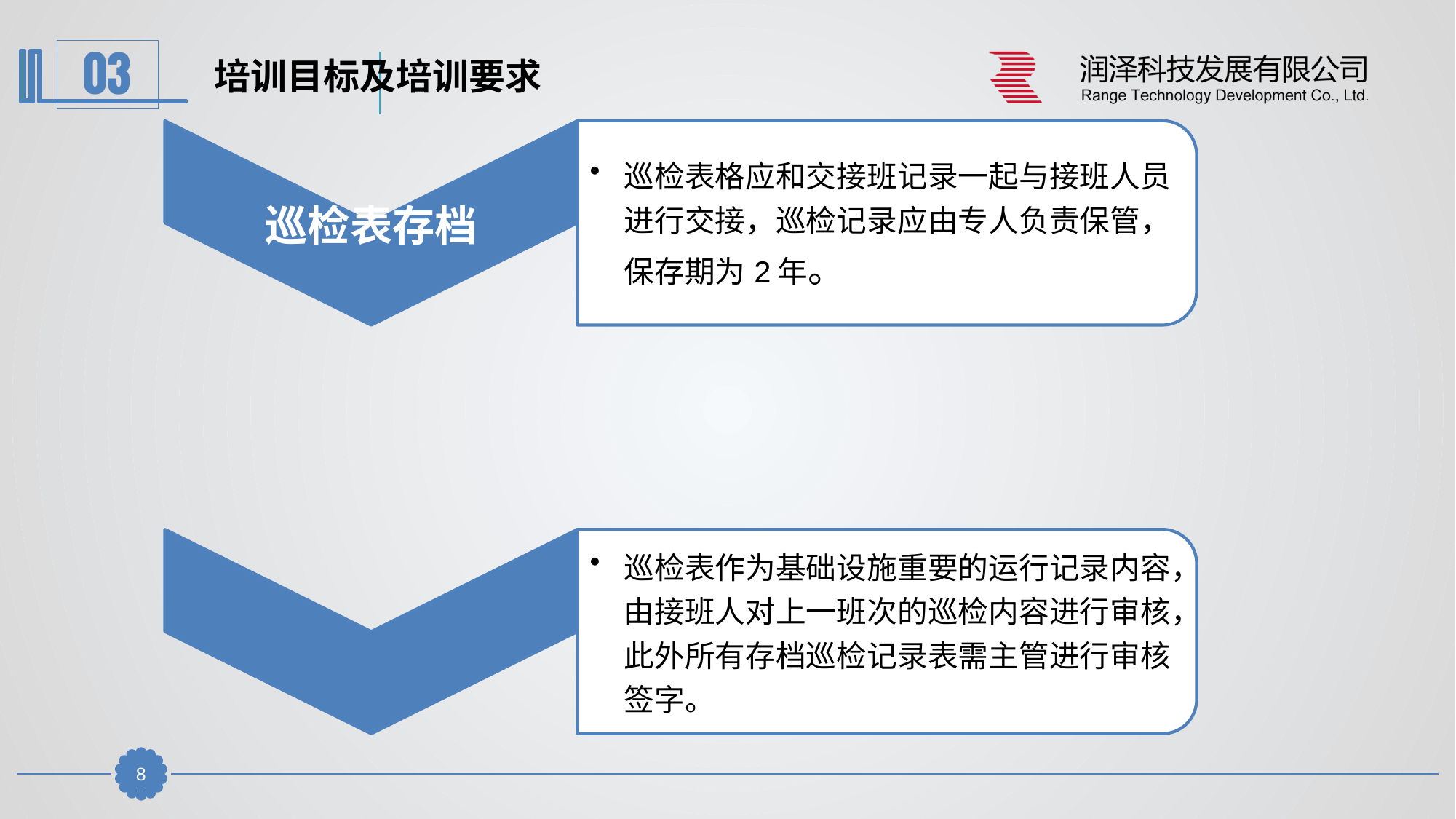

培训目标及培训要求
巡检表存档
巡检表格应和交接班记录一起与接班人员进行交接，巡检记录应由专人负责保管，保存期为2年。
巡检表
巡检表作为基础设施重要的运行记录内容，由接班人对上一班次的巡检内容进行审核，此外所有存档巡检记录表需主管进行审核签字。
8